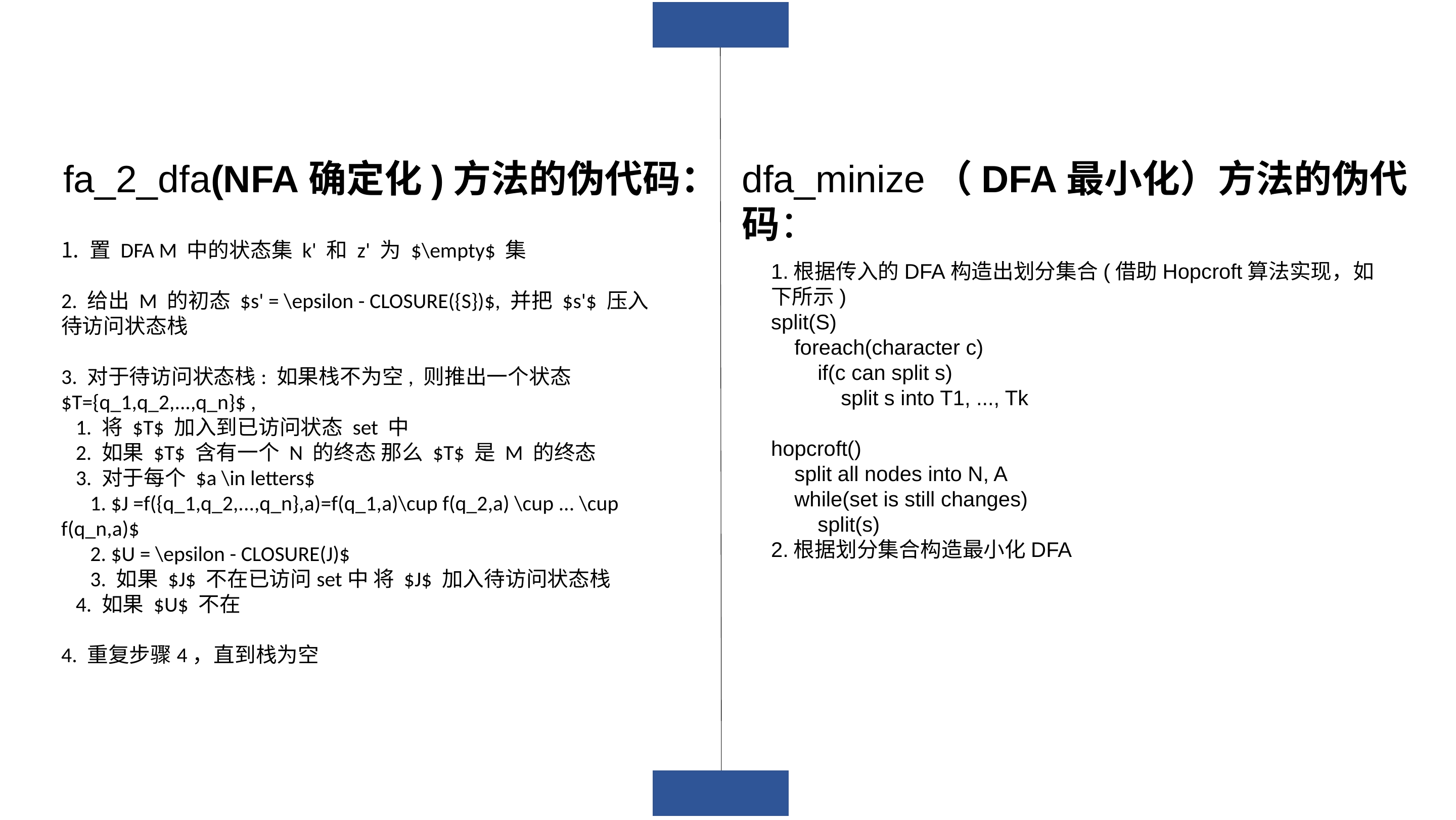

# fa_2_dfa(NFA确定化)方法的伪代码：
dfa_minize（DFA最小化）方法的伪代码：
置 DFA M 中的状态集 k' 和 z' 为 $\empty$ 集

2. 给出 M 的初态 $s' = \epsilon - CLOSURE({S})$, 并把 $s'$ 压入待访问状态栈

3. 对于待访问状态栈: 如果栈不为空, 则推出一个状态 $T={q_1,q_2,...,q_n}$ ,
   1. 将 $T$ 加入到已访问状态 set 中
   2. 如果 $T$ 含有一个 N 的终态 那么 $T$ 是 M 的终态
   3. 对于每个 $a \in letters$
      1. $J =f({q_1,q_2,...,q_n},a)=f(q_1,a)\cup f(q_2,a) \cup ... \cup f(q_n,a)$
      2. $U = \epsilon - CLOSURE(J)$
      3. 如果 $J$ 不在已访问set中 将 $J$ 加入待访问状态栈
   4. 如果 $U$ 不在

4. 重复步骤4，直到栈为空
1.根据传入的DFA构造出划分集合(借助Hopcroft算法实现，如下所示)
split(S)
    foreach(character c)
        if(c can split s)
            split s into T1, ..., Tk

hopcroft()
    split all nodes into N, A
    while(set is still changes)
        split(s)
2.根据划分集合构造最小化DFA